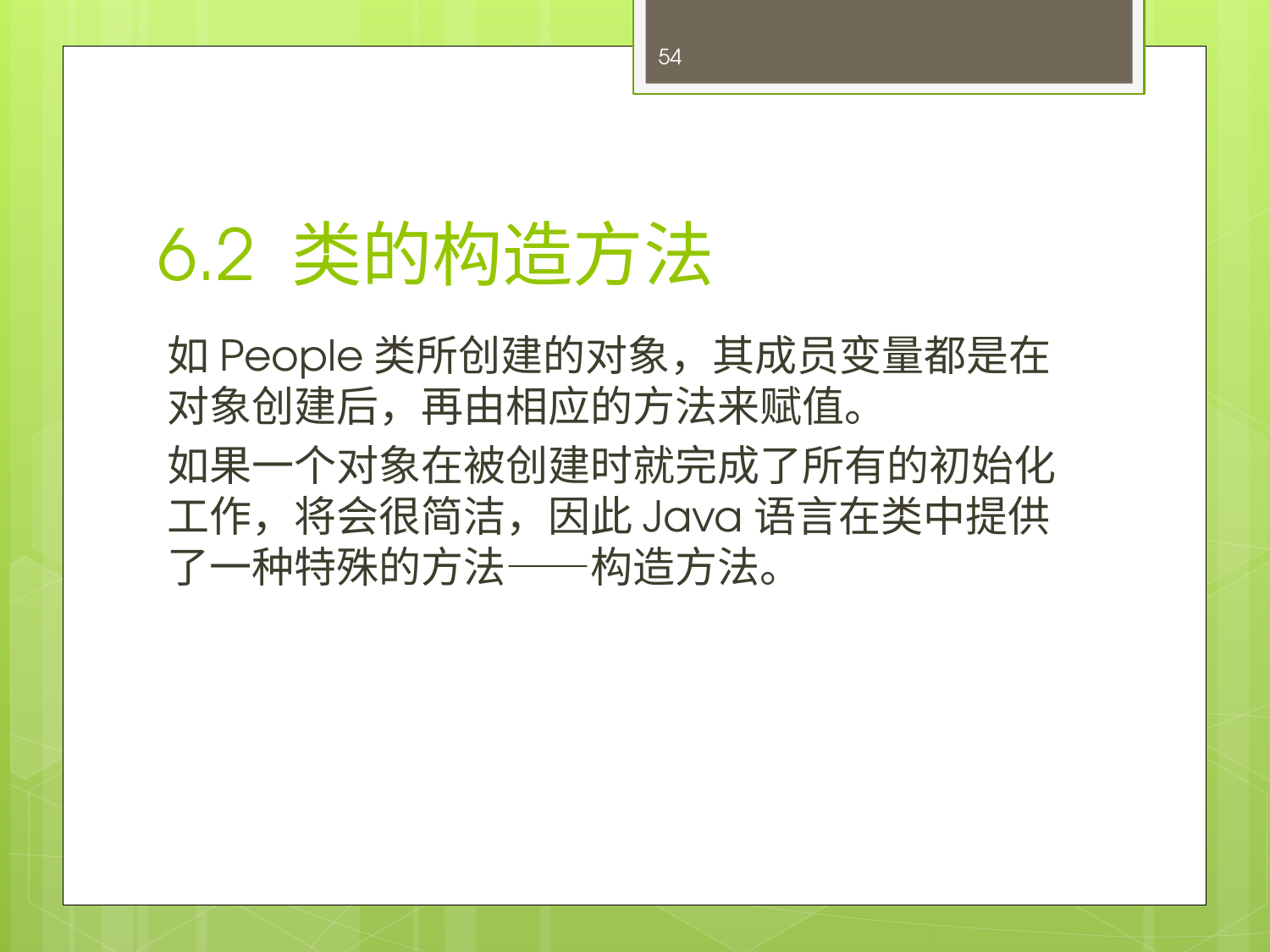

54
# 6.2 类的构造方法
如People类所创建的对象，其成员变量都是在对象创建后，再由相应的方法来赋值。
如果一个对象在被创建时就完成了所有的初始化工作，将会很简洁，因此Java语言在类中提供了一种特殊的方法——构造方法。